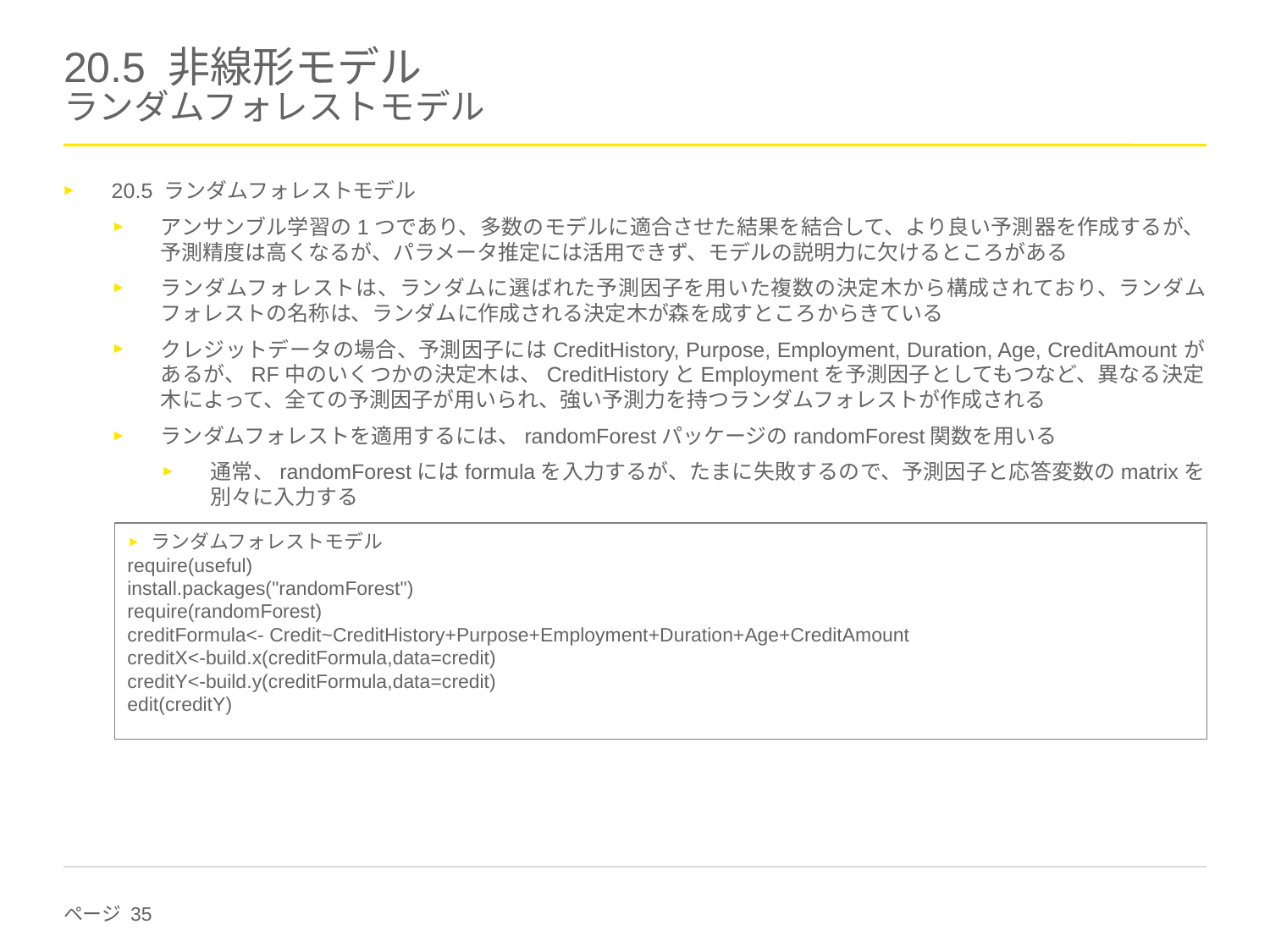

# 20.5 非線形モデル ランダムフォレストモデル
20.5 ランダムフォレストモデル
アンサンブル学習の1つであり、多数のモデルに適合させた結果を結合して、より良い予測器を作成するが、予測精度は高くなるが、パラメータ推定には活用できず、モデルの説明力に欠けるところがある
ランダムフォレストは、ランダムに選ばれた予測因子を用いた複数の決定木から構成されており、ランダムフォレストの名称は、ランダムに作成される決定木が森を成すところからきている
クレジットデータの場合、予測因子にはCreditHistory, Purpose, Employment, Duration, Age, CreditAmountがあるが、RF中のいくつかの決定木は、CreditHistoryとEmploymentを予測因子としてもつなど、異なる決定木によって、全ての予測因子が用いられ、強い予測力を持つランダムフォレストが作成される
ランダムフォレストを適用するには、randomForestパッケージのrandomForest関数を用いる
通常、randomForestにはformulaを入力するが、たまに失敗するので、予測因子と応答変数のmatrixを別々に入力する

ランダムフォレストモデル
require(useful)
install.packages("randomForest")
require(randomForest)
creditFormula<- Credit~CreditHistory+Purpose+Employment+Duration+Age+CreditAmount
creditX<-build.x(creditFormula,data=credit)
creditY<-build.y(creditFormula,data=credit)
edit(creditY)